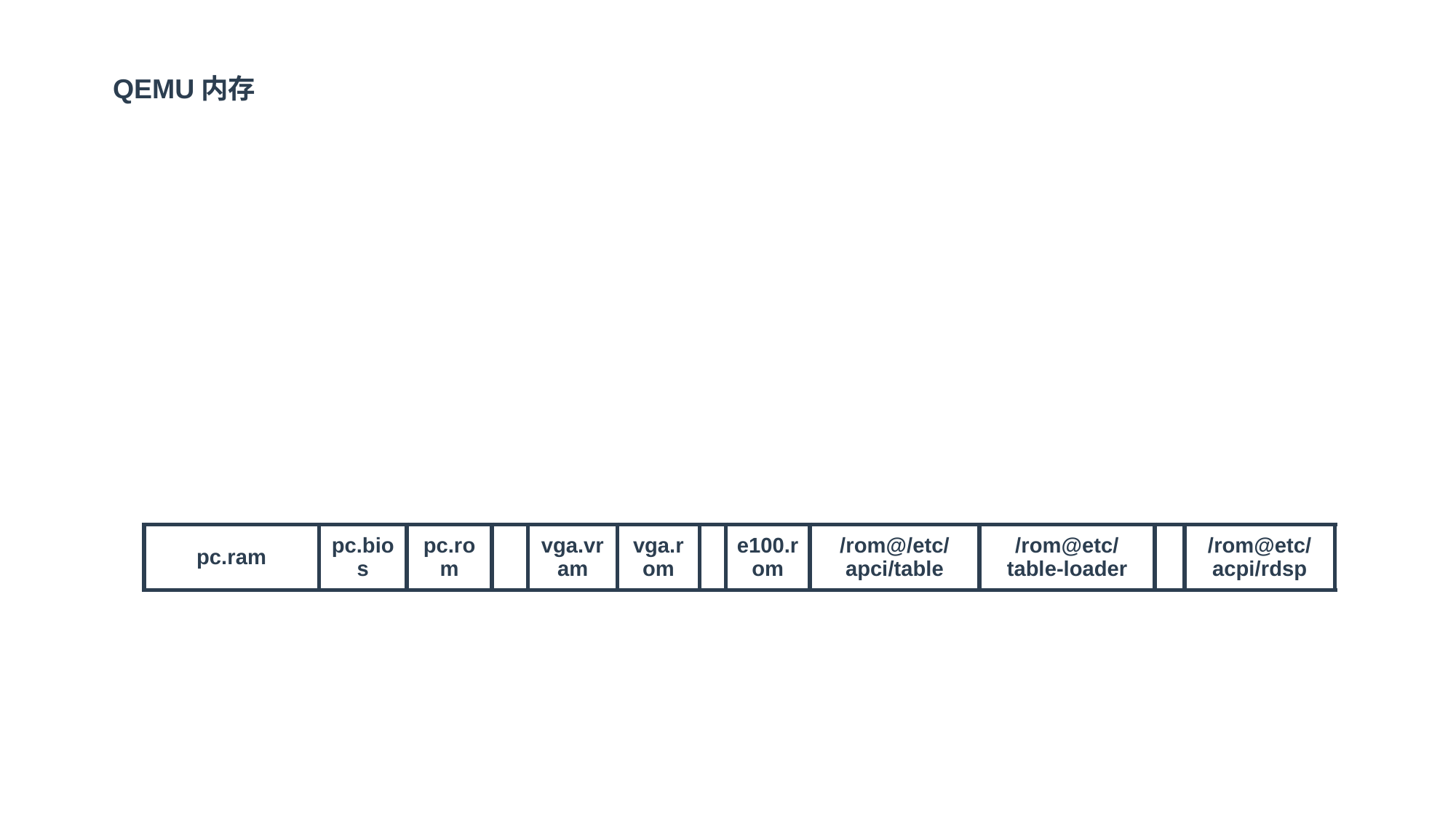

QEMU内存
| pc.ram | pc.bios | pc.rom |  | vga.vram | vga.rom |  | e100.rom | /rom@/etc/apci/table | /rom@etc/table-loader |  | /rom@etc/acpi/rdsp |
| --- | --- | --- | --- | --- | --- | --- | --- | --- | --- | --- | --- |